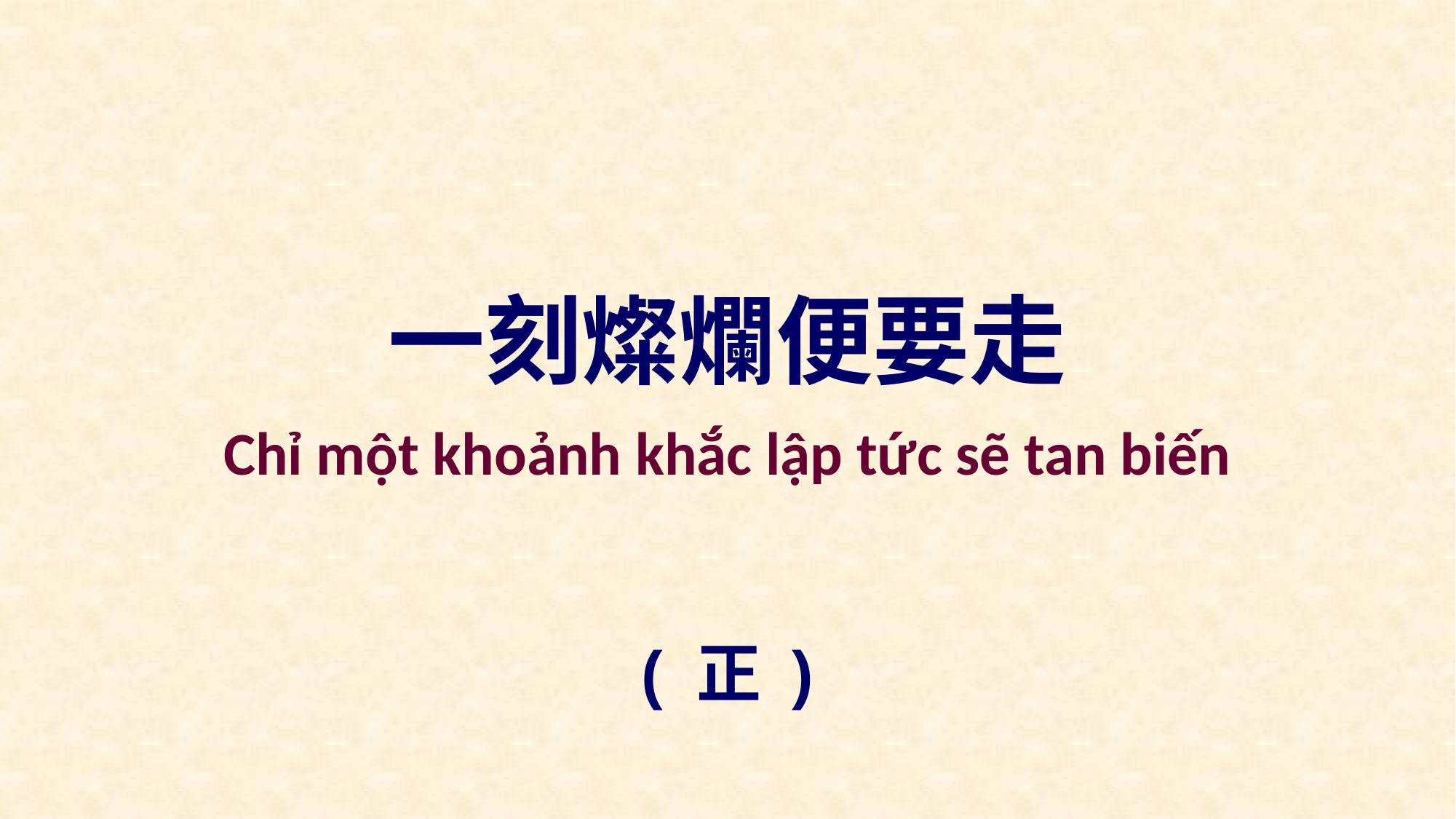

一刻燦爛便要走
Chỉ một khoảnh khắc lập tức sẽ tan biến
( 正 )